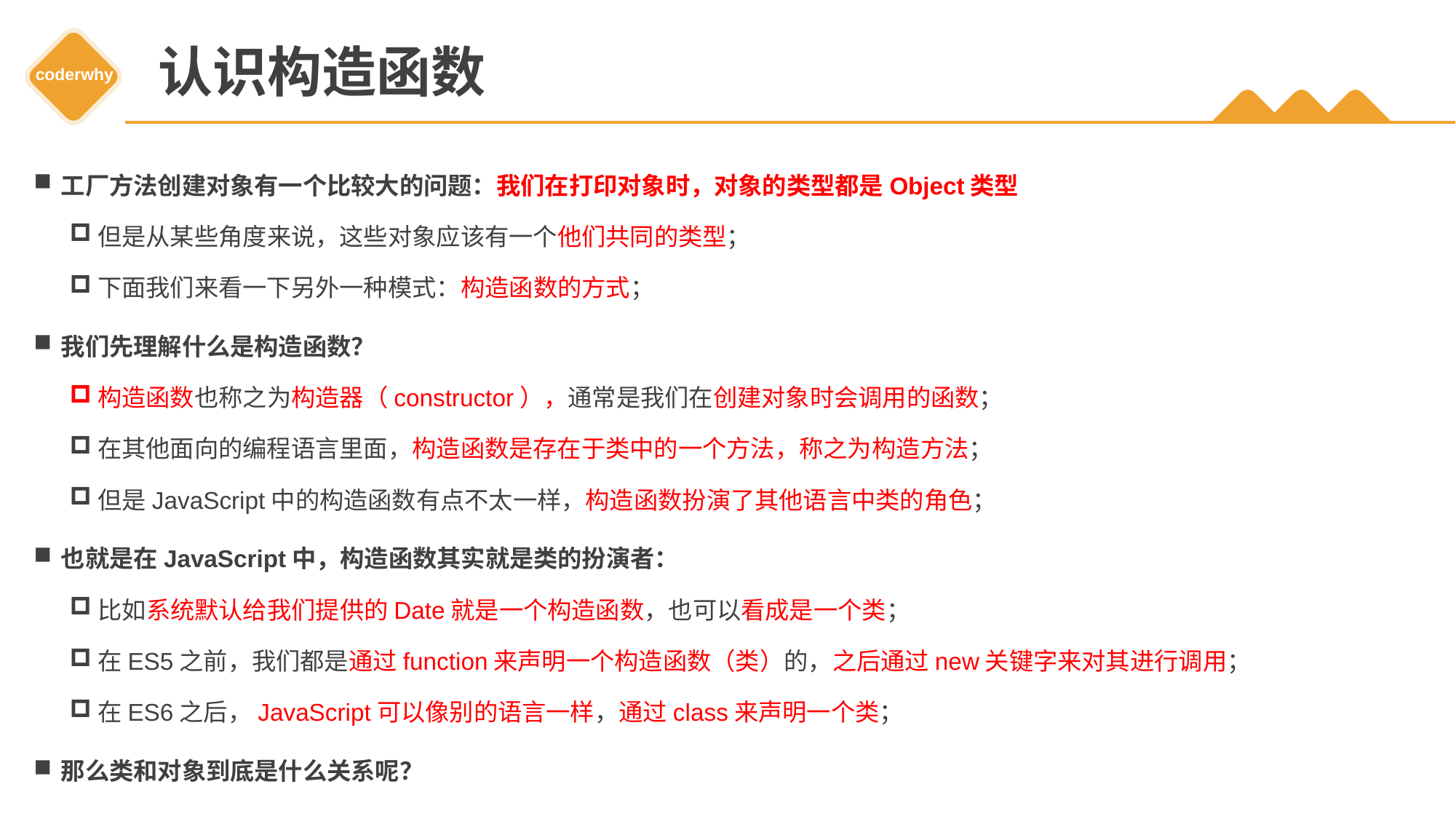

# 认识构造函数
工厂方法创建对象有一个比较大的问题：我们在打印对象时，对象的类型都是Object类型
但是从某些角度来说，这些对象应该有一个他们共同的类型；
下面我们来看一下另外一种模式：构造函数的方式；
我们先理解什么是构造函数？
构造函数也称之为构造器（constructor），通常是我们在创建对象时会调用的函数；
在其他面向的编程语言里面，构造函数是存在于类中的一个方法，称之为构造方法；
但是JavaScript中的构造函数有点不太一样，构造函数扮演了其他语言中类的角色；
也就是在JavaScript中，构造函数其实就是类的扮演者：
比如系统默认给我们提供的Date就是一个构造函数，也可以看成是一个类；
在ES5之前，我们都是通过function来声明一个构造函数（类）的，之后通过new关键字来对其进行调用；
在ES6之后，JavaScript可以像别的语言一样，通过class来声明一个类；
那么类和对象到底是什么关系呢？